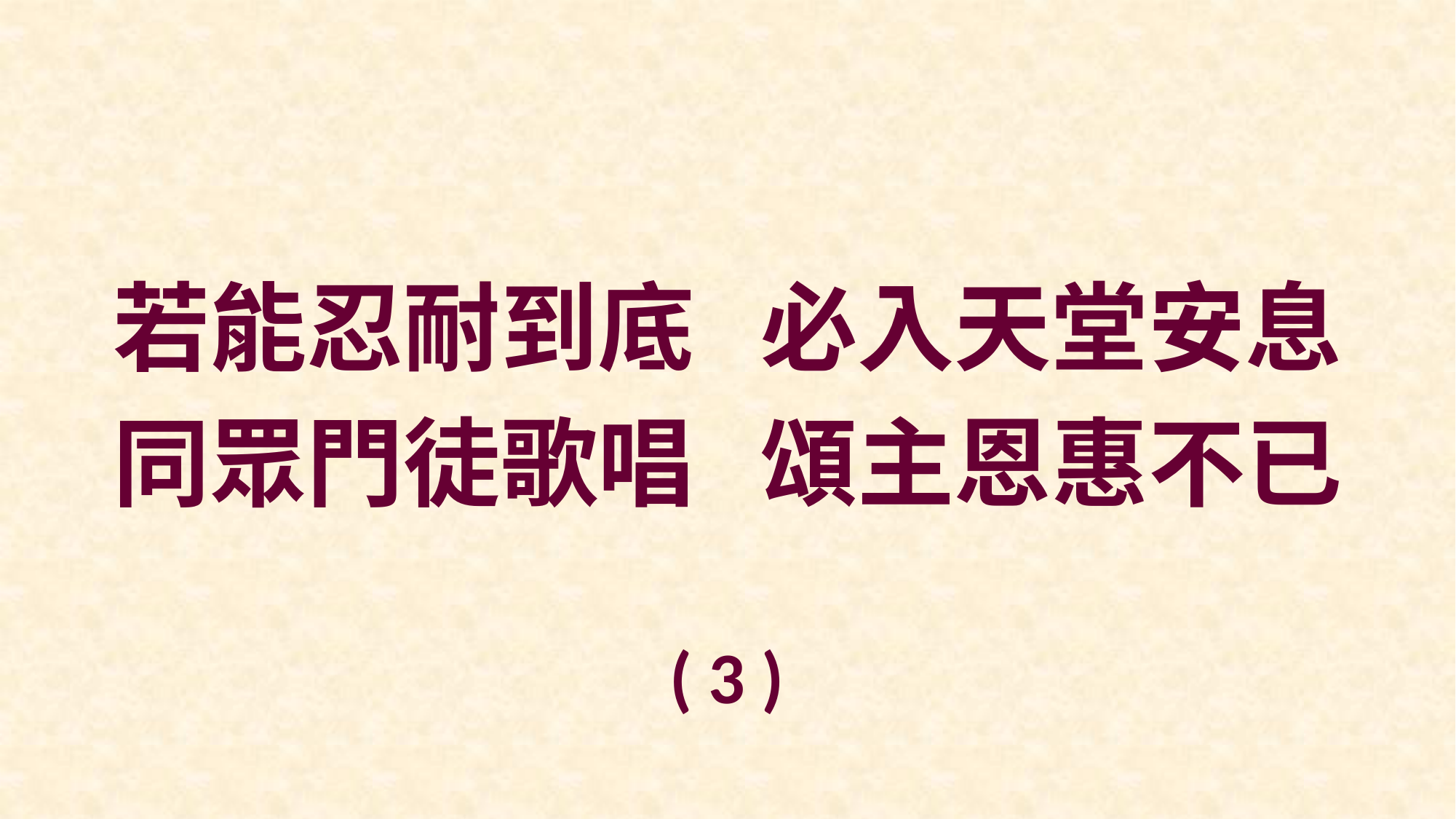

若能忍耐到底   必入天堂安息
同眾門徒歌唱   頌主恩惠不已
( 3 )